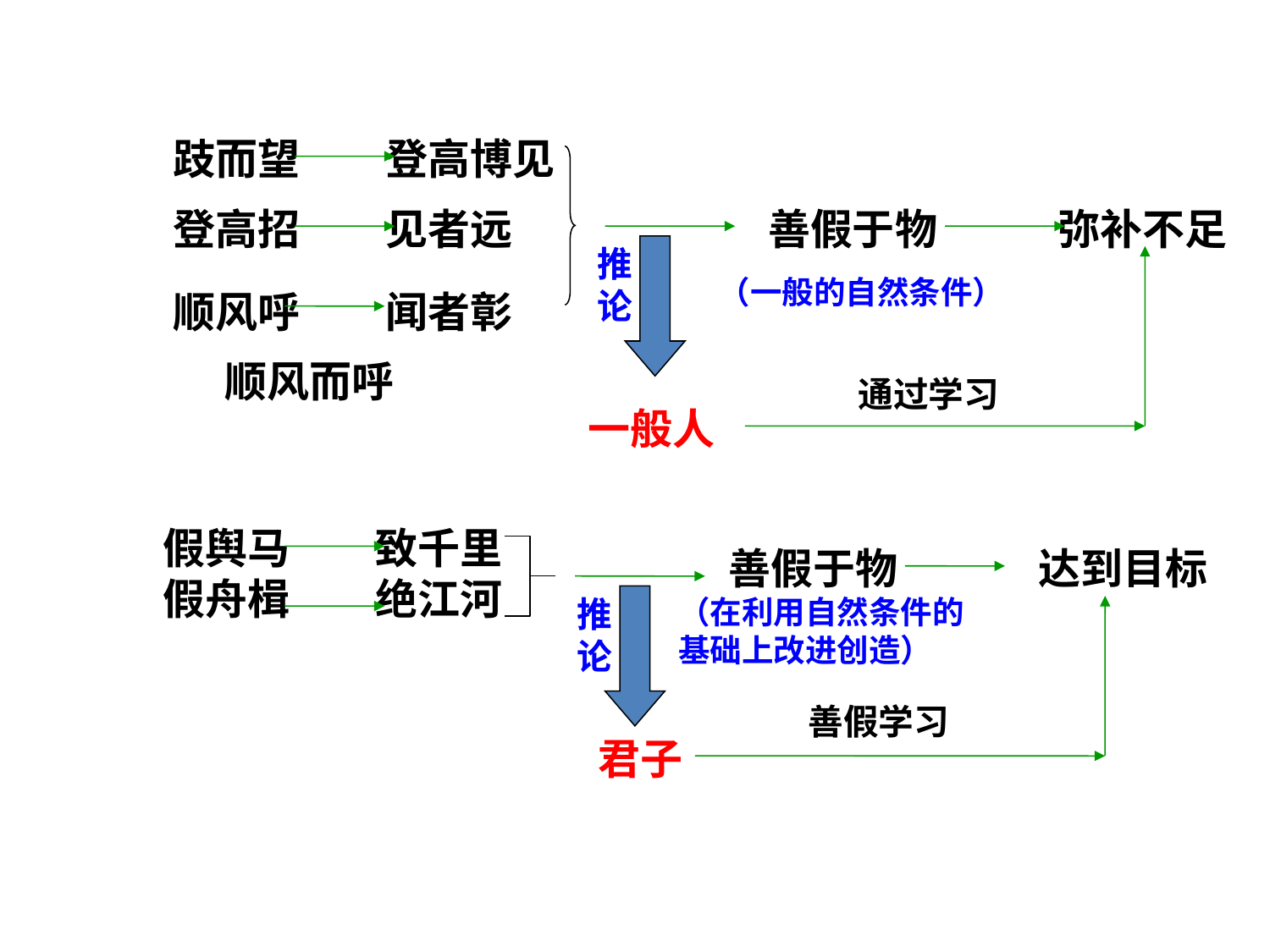

跂而望         登高博见

登高招         见者远
善假于物
弥补不足

推
论

（一般的自然条件）

顺风呼         闻者彰

顺风而呼
通过学习
一般人

假舆马         致千里
假舟楫         绝江河

善假于物
达到目标

推
论
（在利用自然条件的
基础上改进创造）

善假学习
君子